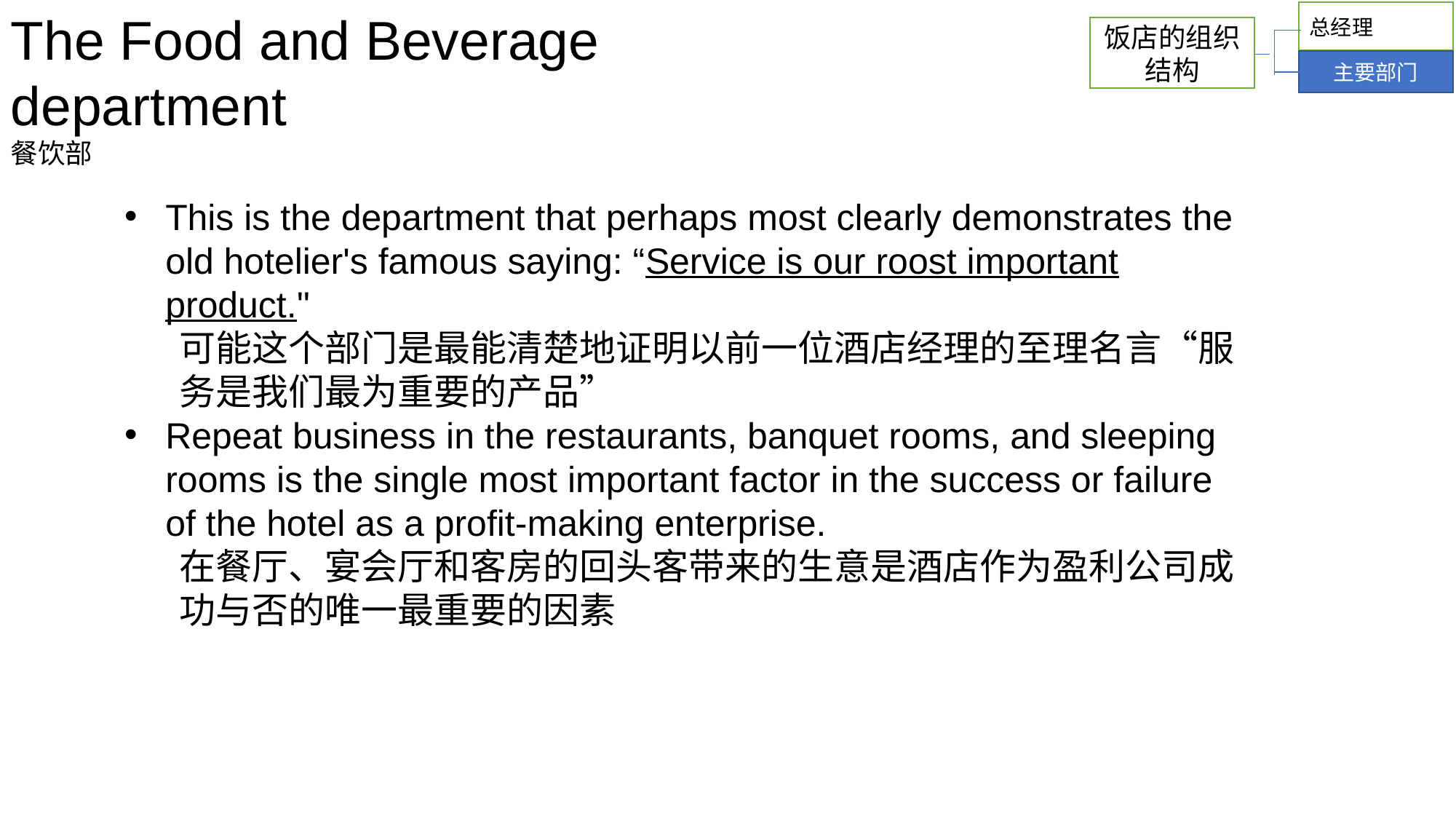

The Food and Beverage department
餐饮部
总经理
饭店的组织结构
主要部门
This is the department that perhaps most clearly demonstrates the old hotelier's famous saying: “Service is our roost important product."
可能这个部门是最能清楚地证明以前一位酒店经理的至理名言“服务是我们最为重要的产品”
Repeat business in the restaurants, banquet rooms, and sleeping rooms is the single most important factor in the success or failure of the hotel as a profit-making enterprise.
在餐厅、宴会厅和客房的回头客带来的生意是酒店作为盈利公司成功与否的唯一最重要的因素